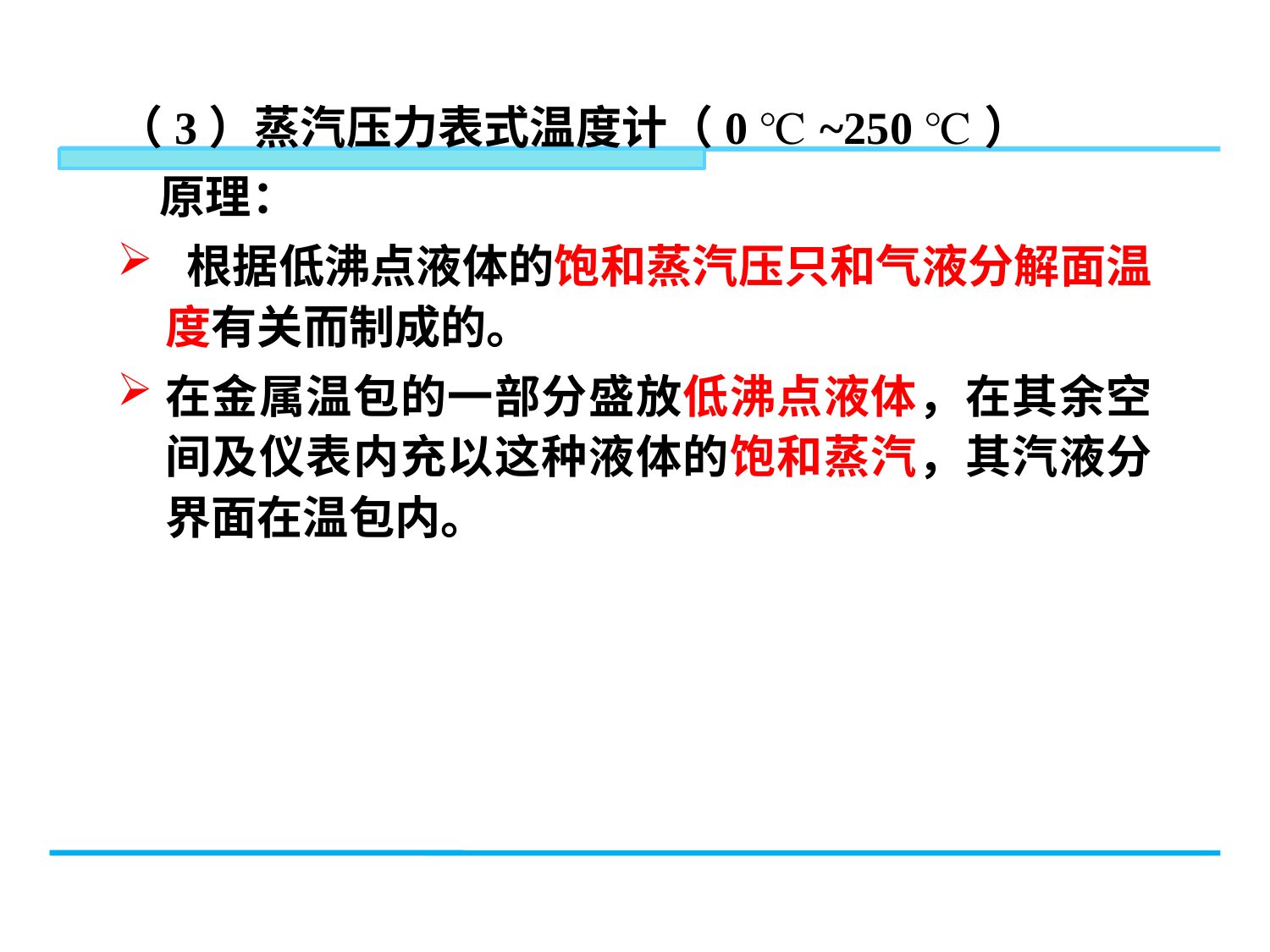

（3）蒸汽压力表式温度计（0 ℃ ~250 ℃）
   原理：
 根据低沸点液体的饱和蒸汽压只和气液分解面温度有关而制成的。
在金属温包的一部分盛放低沸点液体，在其余空间及仪表内充以这种液体的饱和蒸汽，其汽液分界面在温包内。